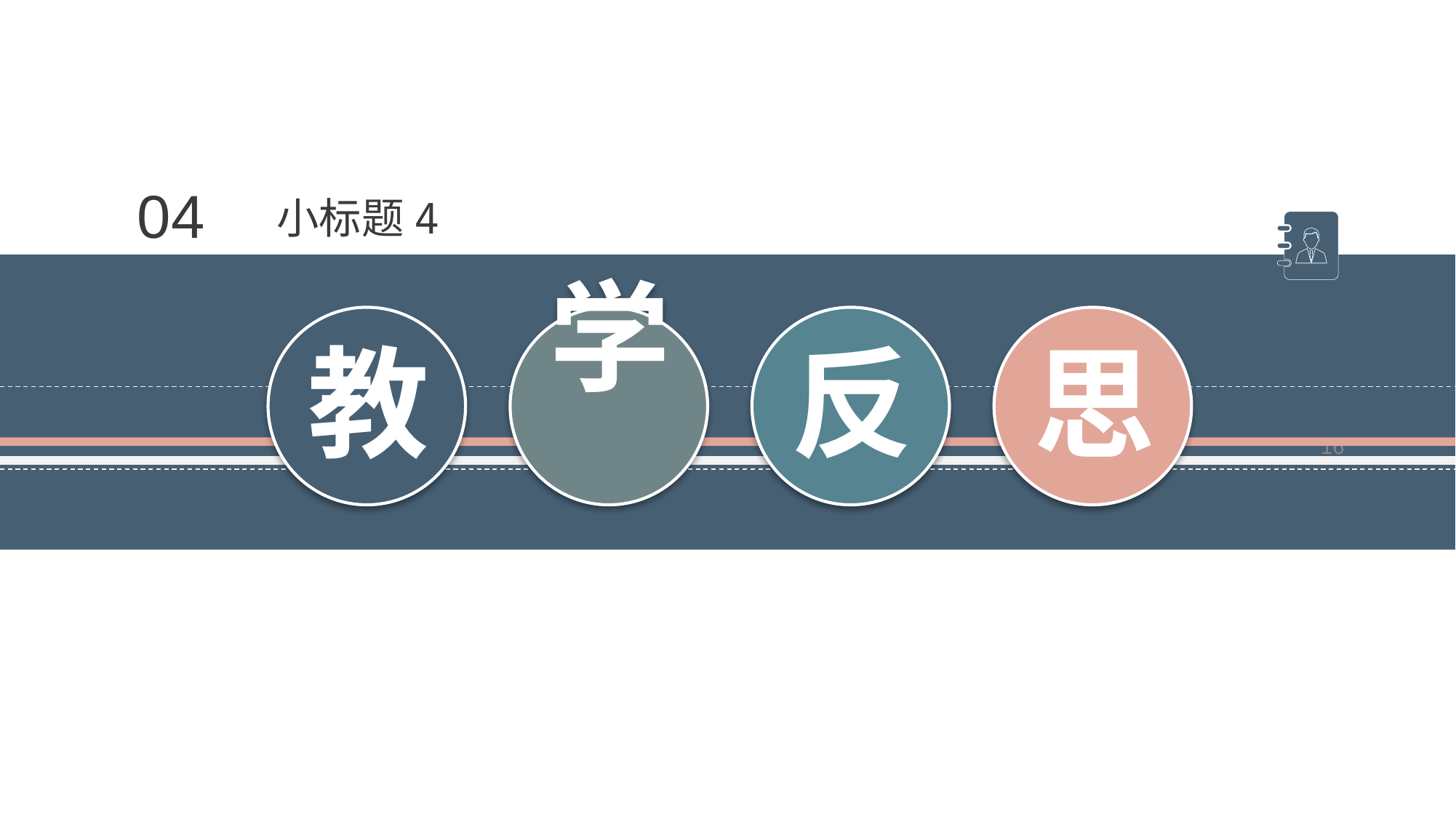

04
小标题4

教
学
反
思

16